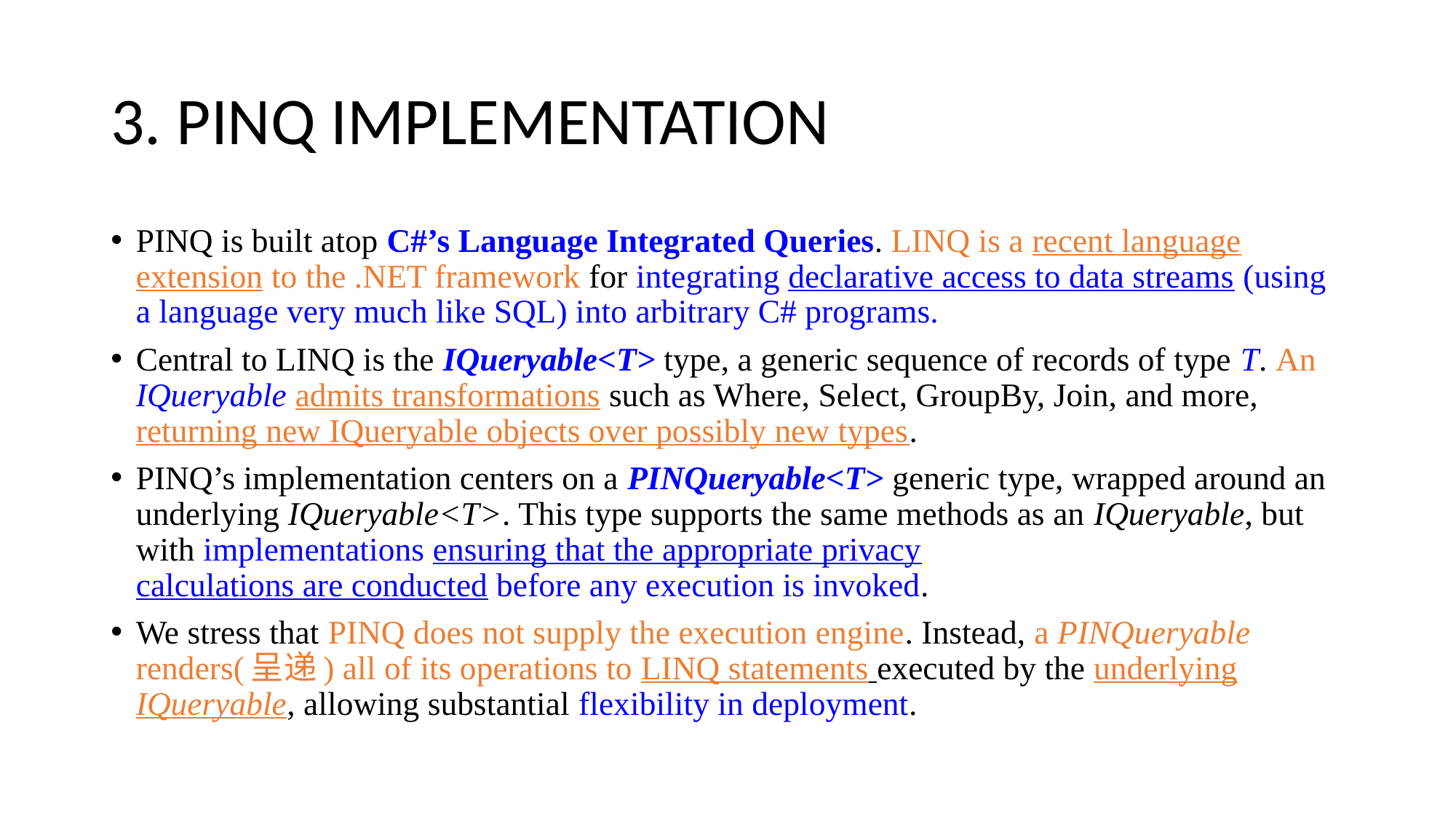

# 3. PINQ IMPLEMENTATION
PINQ is built atop C#’s Language Integrated Queries. LINQ is a recent language extension to the .NET framework for integrating declarative access to data streams (using a language very much like SQL) into arbitrary C# programs.
Central to LINQ is the IQueryable<T> type, a generic sequence of records of type T. An IQueryable admits transformations such as Where, Select, GroupBy, Join, and more, returning new IQueryable objects over possibly new types.
PINQ’s implementation centers on a PINQueryable<T> generic type, wrapped around an underlying IQueryable<T>. This type supports the same methods as an IQueryable, but with implementations ensuring that the appropriate privacy
calculations are conducted before any execution is invoked.
We stress that PINQ does not supply the execution engine. Instead, a PINQueryable renders(呈递) all of its operations to LINQ statements executed by the underlying IQueryable, allowing substantial flexibility in deployment.